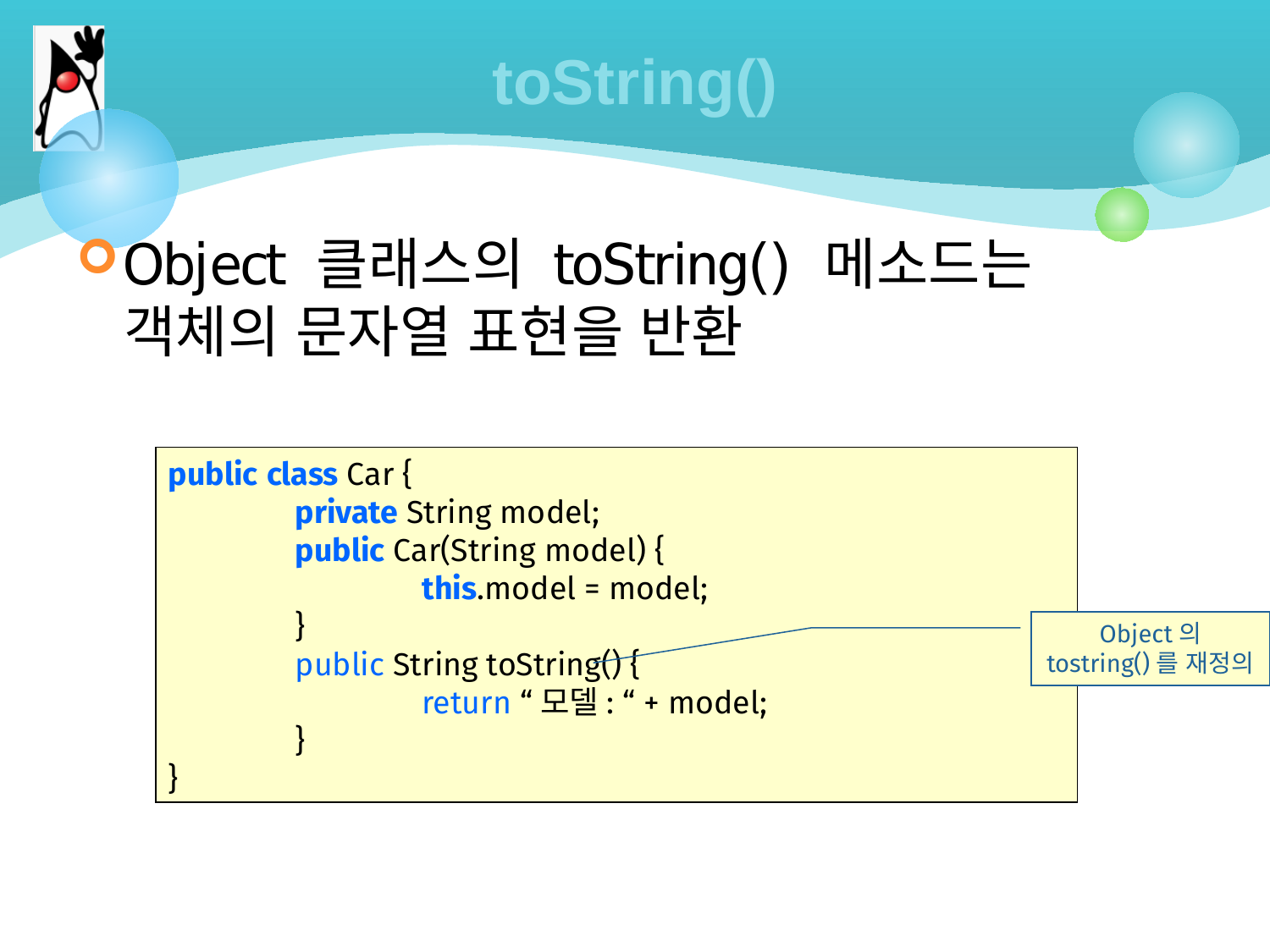

# toString()
Object 클래스의 toString() 메소드는 객체의 문자열 표현을 반환
public class Car {
	private String model;
	public Car(String model) {
		this.model = model;
	}
	public String toString() {
		return “모델: “ + model;
	}
}
Object의 tostring()를 재정의